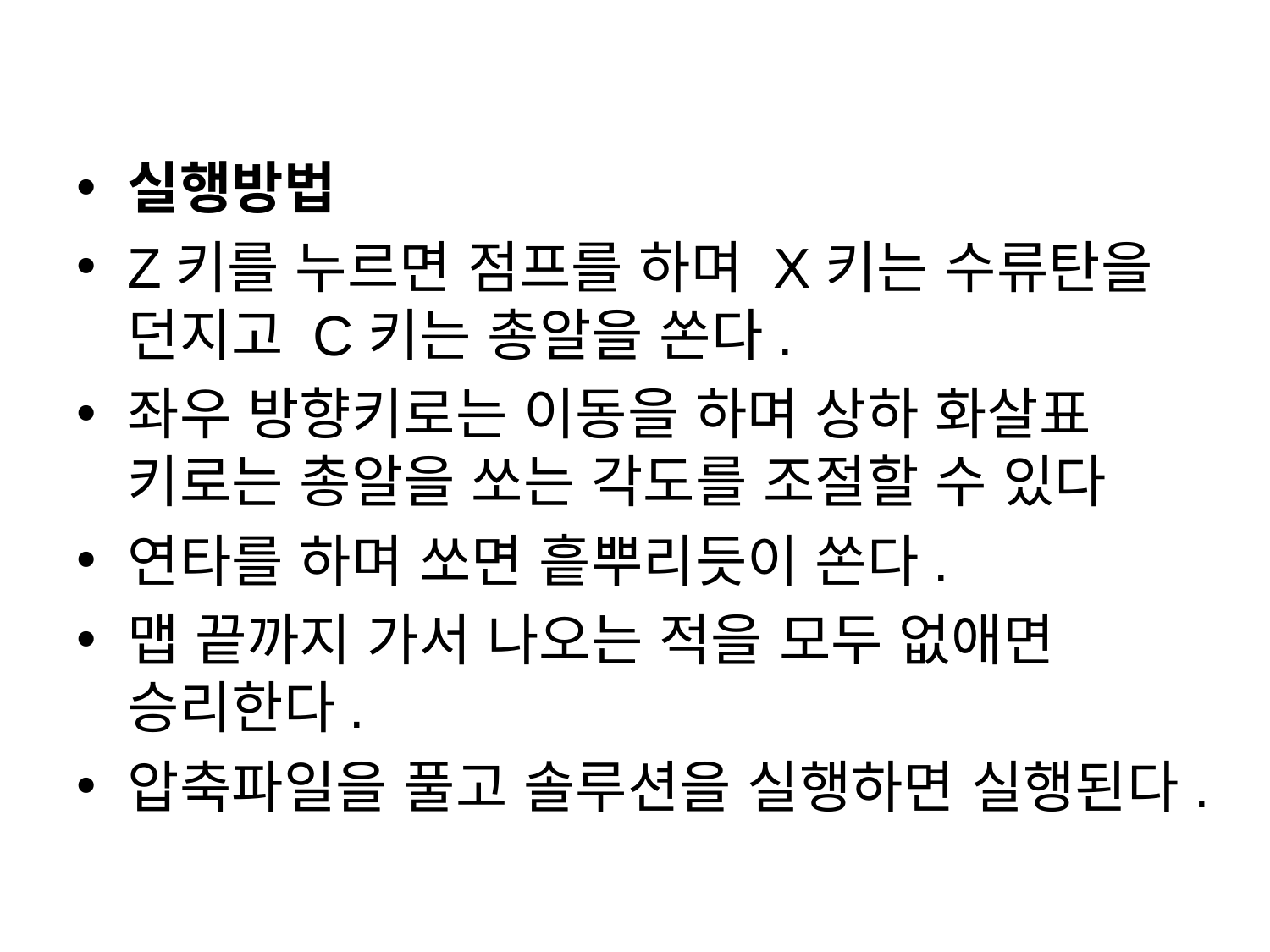

#
실행방법
Z키를 누르면 점프를 하며 X키는 수류탄을 던지고 C키는 총알을 쏜다.
좌우 방향키로는 이동을 하며 상하 화살표 키로는 총알을 쏘는 각도를 조절할 수 있다
연타를 하며 쏘면 흩뿌리듯이 쏜다.
맵 끝까지 가서 나오는 적을 모두 없애면 승리한다.
압축파일을 풀고 솔루션을 실행하면 실행된다.